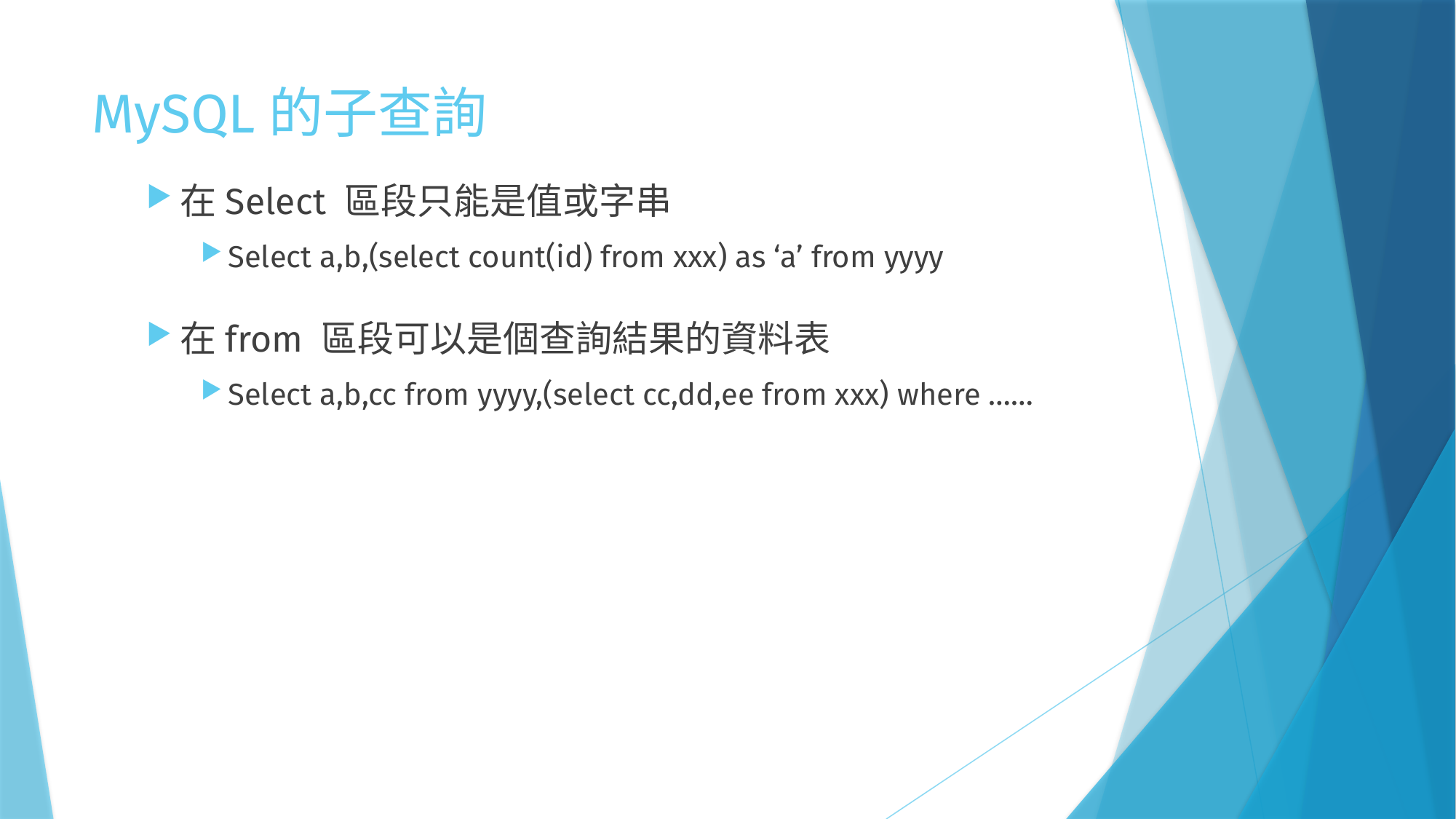

# MySQL的子查詢
在Select 區段只能是值或字串
Select a,b,(select count(id) from xxx) as ‘a’ from yyyy
在from 區段可以是個查詢結果的資料表
Select a,b,cc from yyyy,(select cc,dd,ee from xxx) where ……